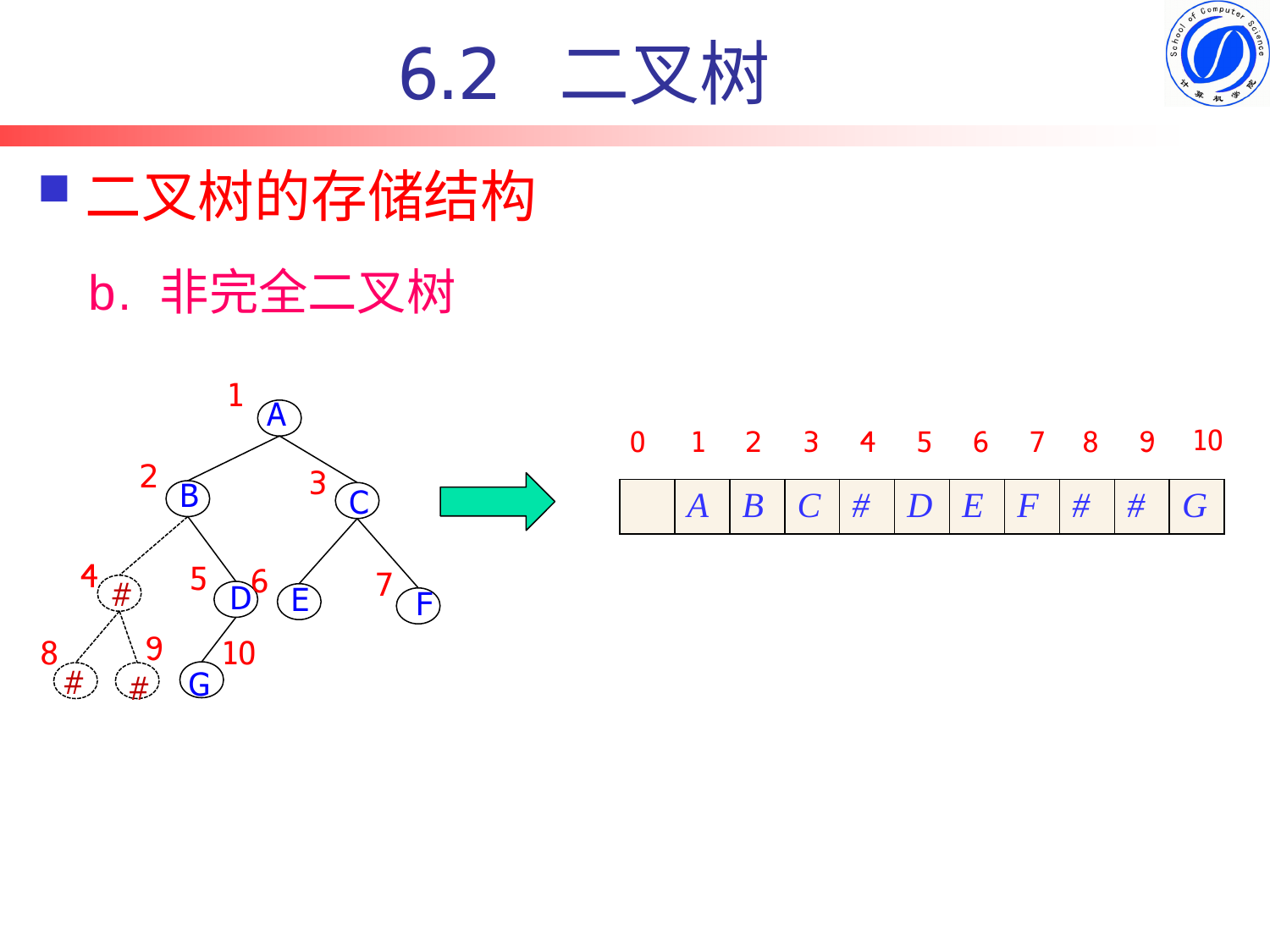

6.2  二叉树
# 二叉树的存储结构
非完全二叉树
1
2
4
5
6
7
9
8
10

3
A
B
D
E
F
G

C

10
0
1
2
3
4
5
6
7
8
9

|  | A | B | C | # | D | E | F | # | # | G |
| --- | --- | --- | --- | --- | --- | --- | --- | --- | --- | --- |
#

#

#